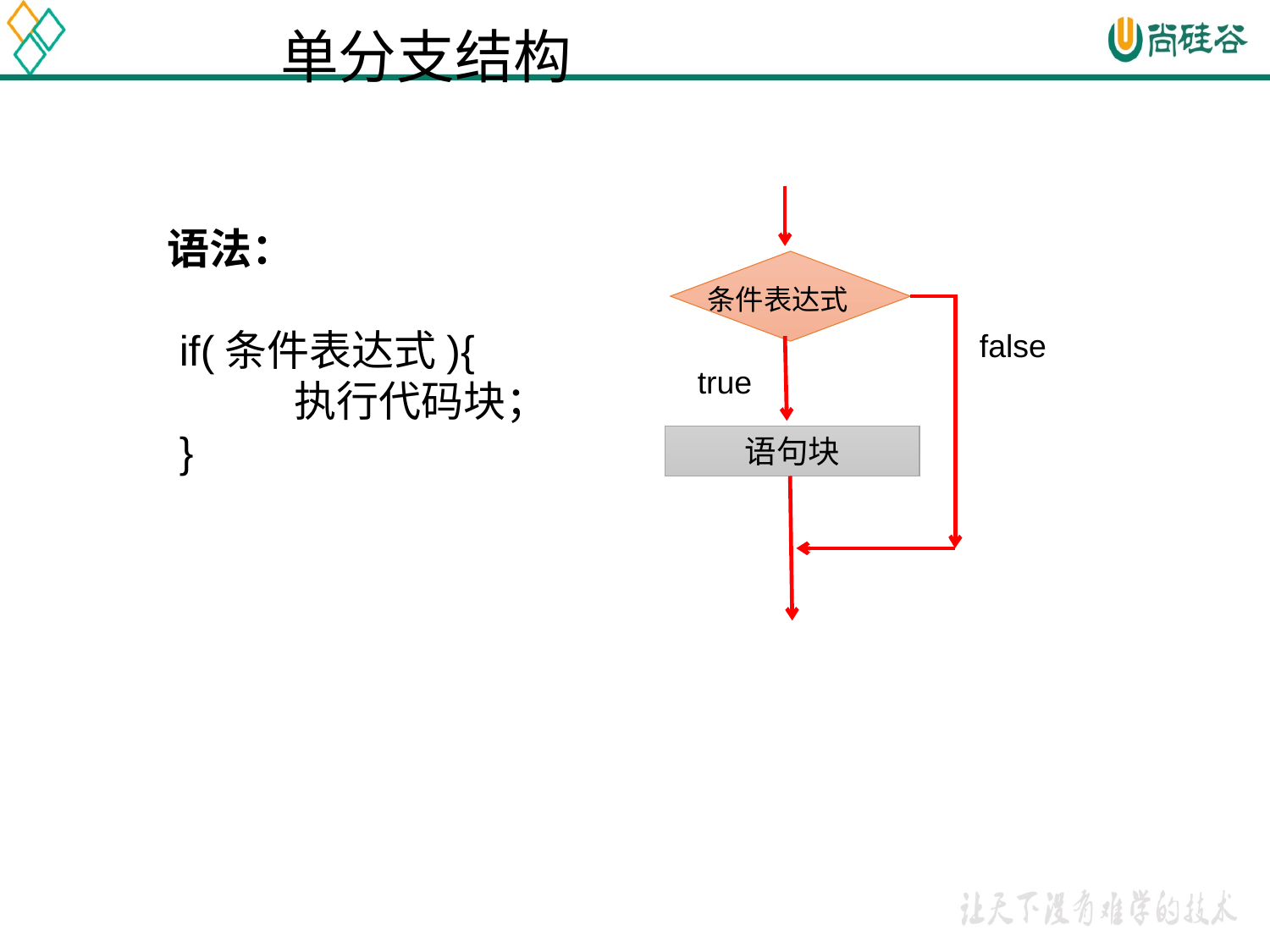

# 单分支结构
语法：

 if(条件表达式){
	执行代码块；
 }

条件表达式
false
true
语句块